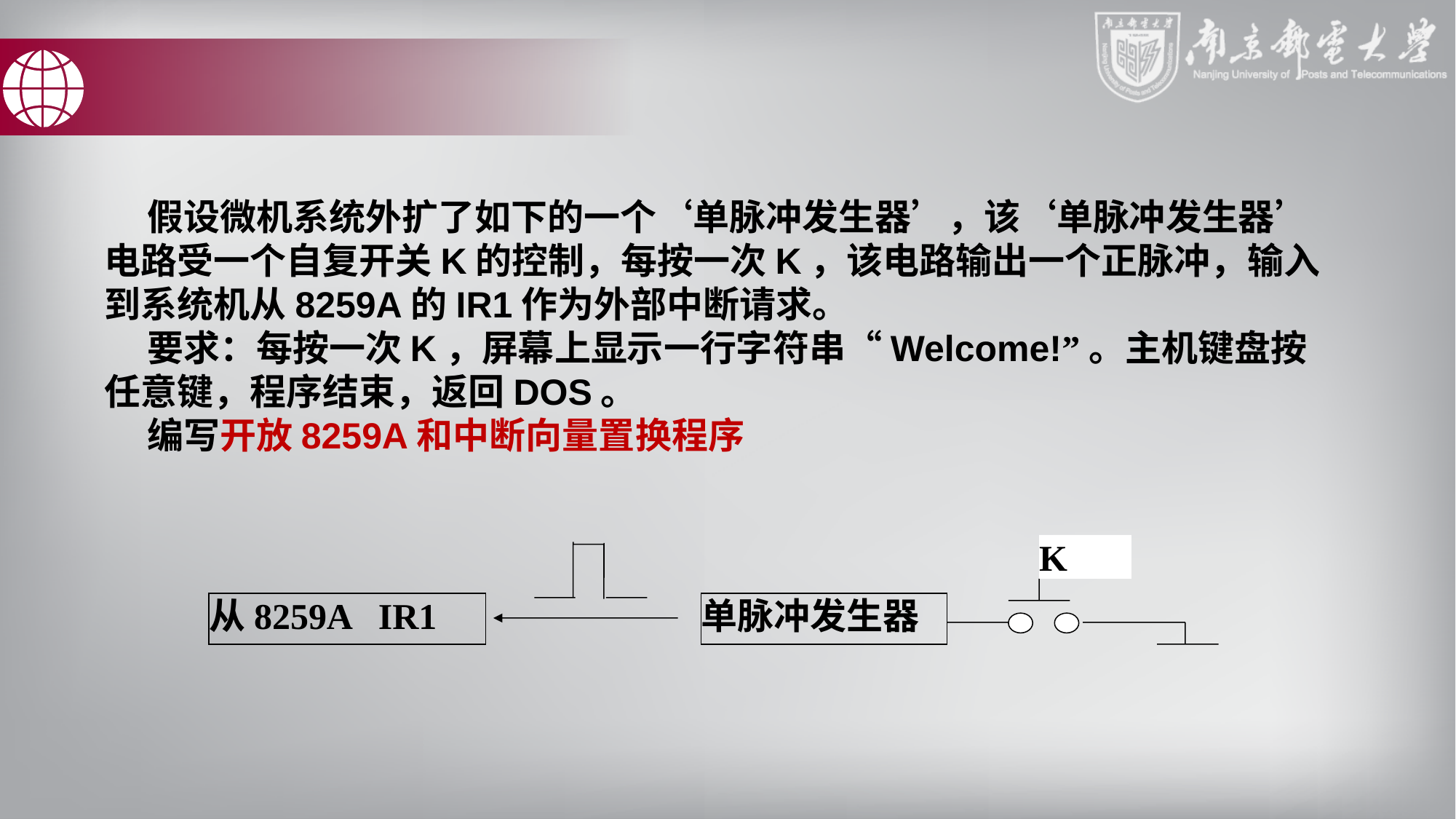

假设微机系统外扩了如下的一个‘单脉冲发生器’，该‘单脉冲发生器’电路受一个自复开关K的控制，每按一次K，该电路输出一个正脉冲，输入到系统机从8259A的IR1作为外部中断请求。
要求：每按一次K，屏幕上显示一行字符串“Welcome!”。主机键盘按任意键，程序结束，返回DOS。
编写开放8259A和中断向量置换程序

K

从8259A   IR1
单脉冲发生器